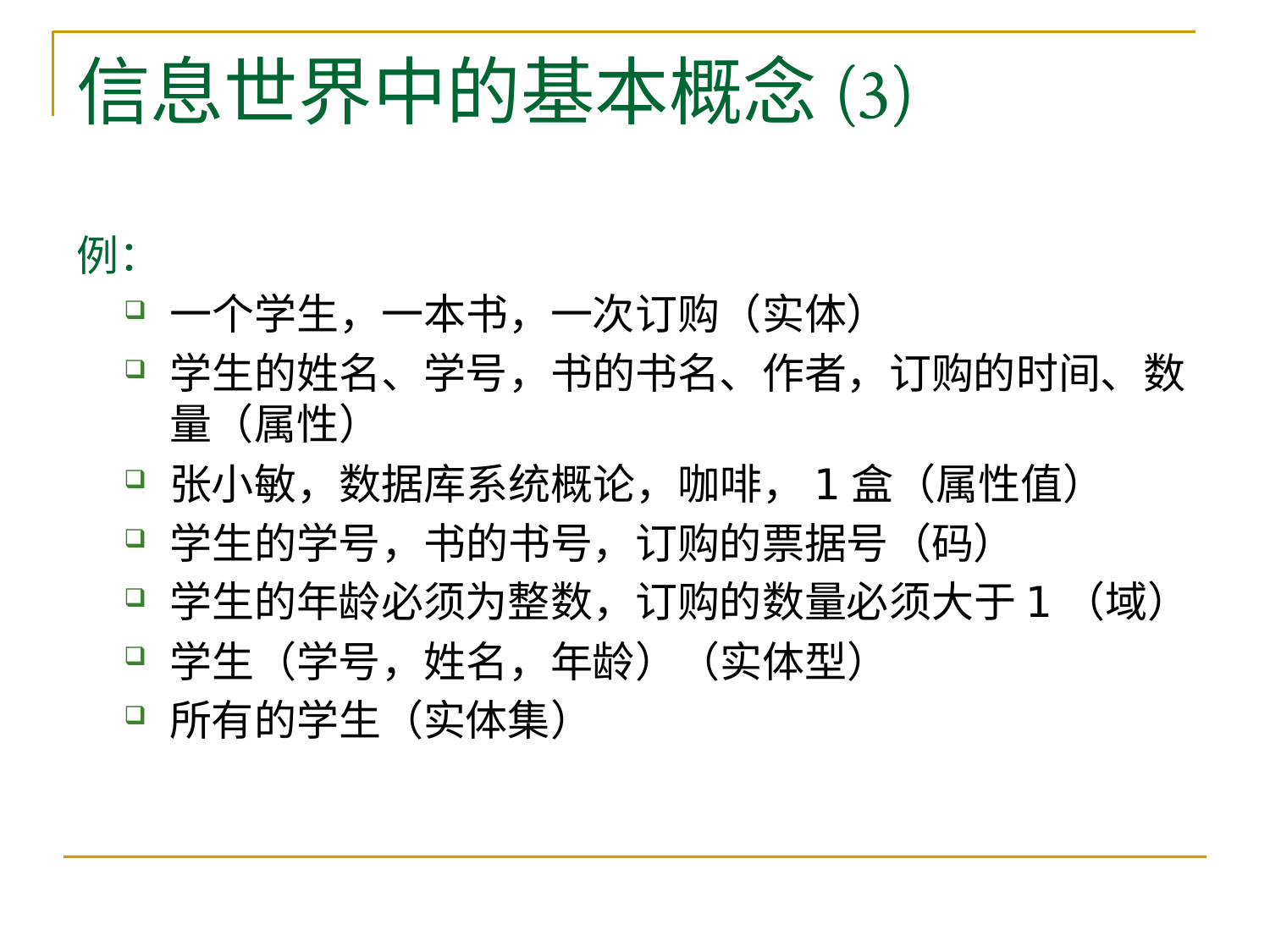

# 信息世界中的基本概念(3)
例：
一个学生，一本书，一次订购（实体）
学生的姓名、学号，书的书名、作者，订购的时间、数量（属性）
张小敏，数据库系统概论，咖啡，1盒（属性值）
学生的学号，书的书号，订购的票据号（码）
学生的年龄必须为整数，订购的数量必须大于1（域）
学生（学号，姓名，年龄）（实体型）
所有的学生（实体集）